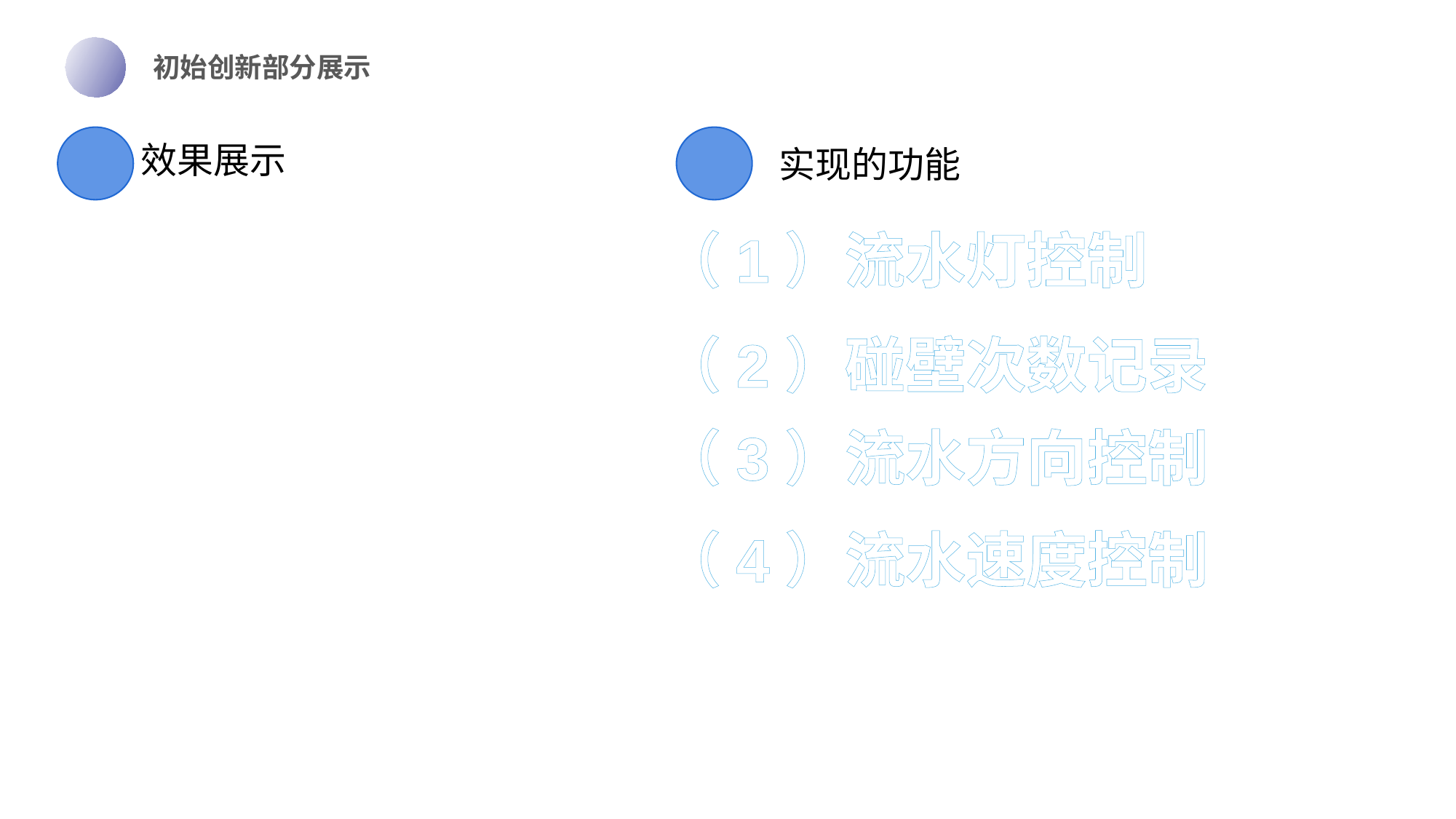

初始创新部分展示

效果展示
实现的功能
（1）流水灯控制
（2）碰壁次数记录
（3）流水方向控制
（4）流水速度控制